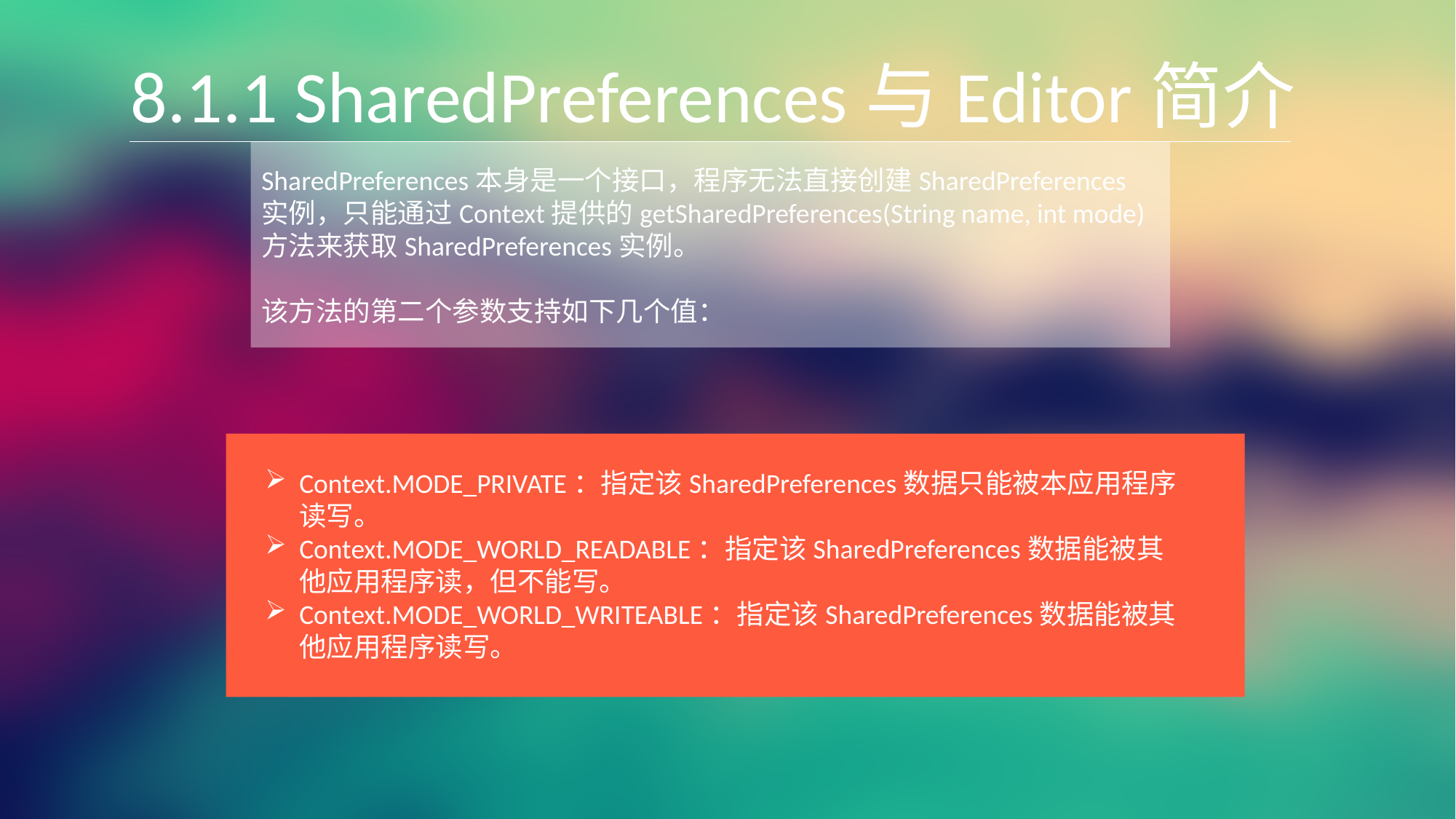

8.1.1 SharedPreferences与Editor简介
SharedPreferences本身是一个接口，程序无法直接创建SharedPreferences 实例，只能通过Context提供的getSharedPreferences(String name, int mode)方法来获取SharedPreferences实例。

该方法的第二个参数支持如下几个值：

Context.MODE_PRIVATE：指定该SharedPreferences数据只能被本应用程序读写。
Context.MODE_WORLD_READABLE：指定该SharedPreferences数据能被其他应用程序读，但不能写。
Context.MODE_WORLD_WRITEABLE：指定该SharedPreferences数据能被其他应用程序读写。